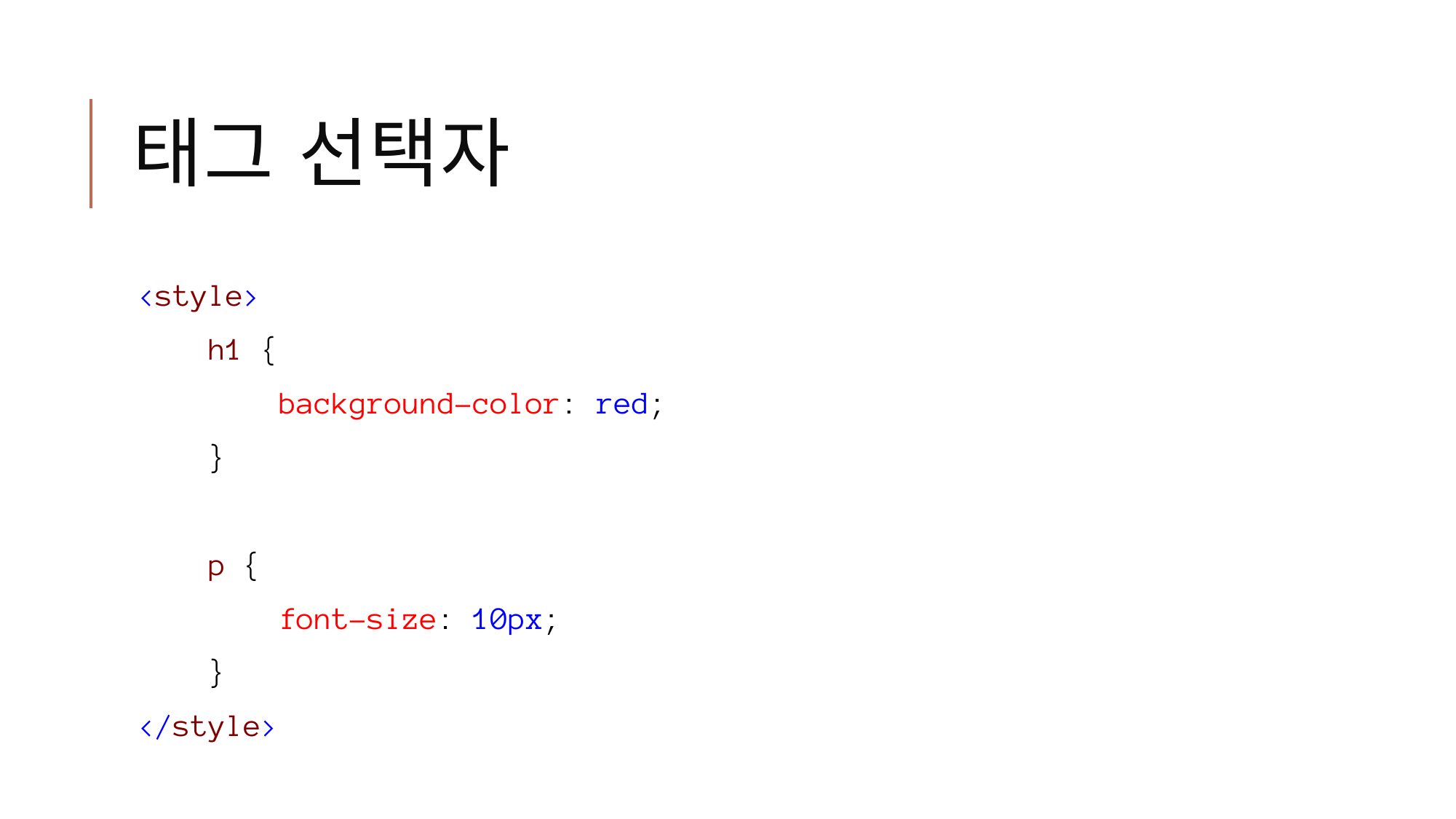

# 태그 선택자
<style>
    h1 {
        background-color: red;
    }

    p {
        font-size: 10px;
    }
</style>